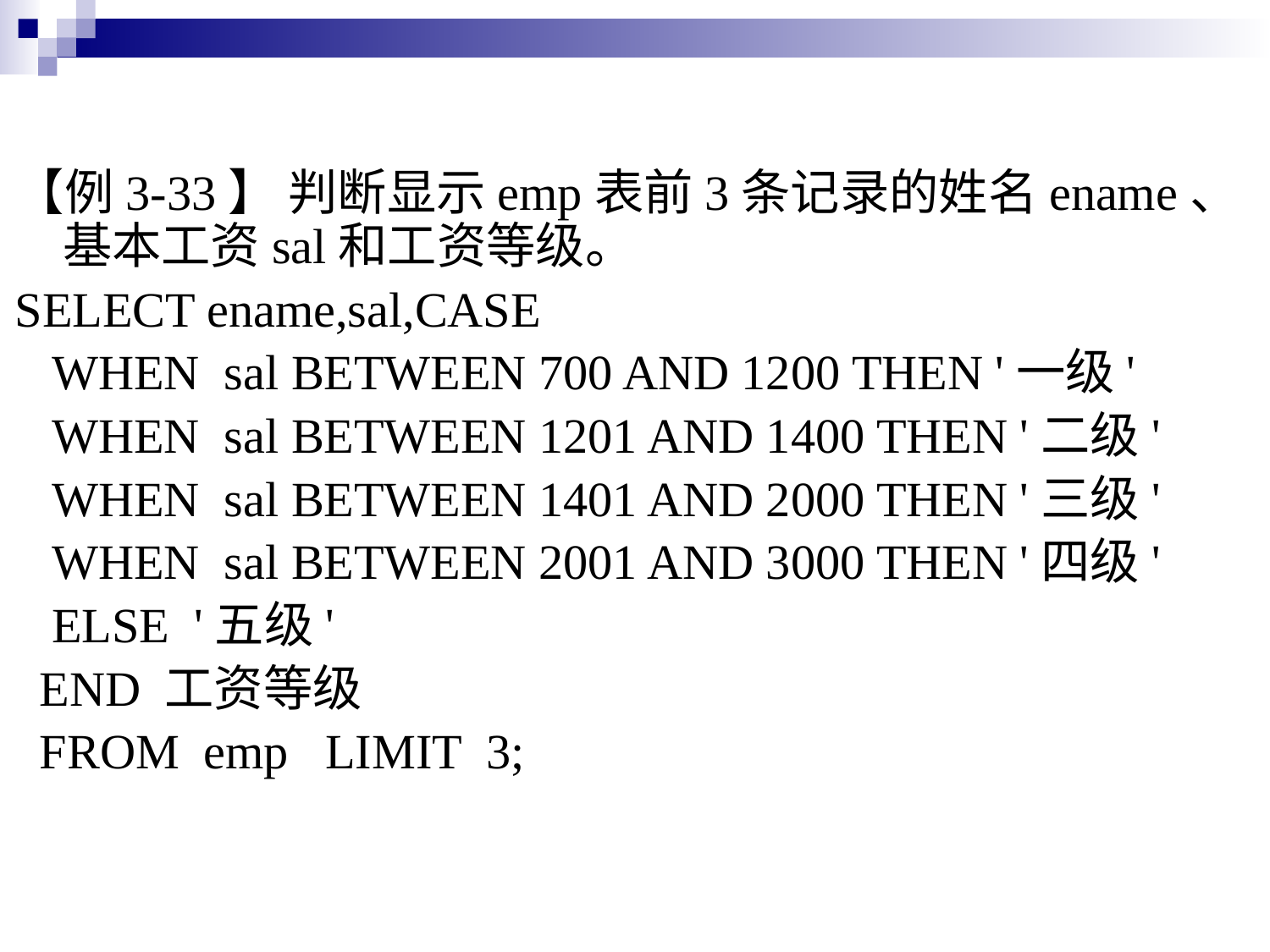

【例3-33】 判断显示emp表前3条记录的姓名ename、基本工资sal和工资等级。
SELECT ename,sal,CASE
   WHEN  sal BETWEEN 700 AND 1200 THEN '一级'
   WHEN  sal BETWEEN 1201 AND 1400 THEN '二级'
   WHEN  sal BETWEEN 1401 AND 2000 THEN '三级'
   WHEN  sal BETWEEN 2001 AND 3000 THEN '四级'
   ELSE  '五级'
  END 工资等级
  FROM  emp   LIMIT  3;